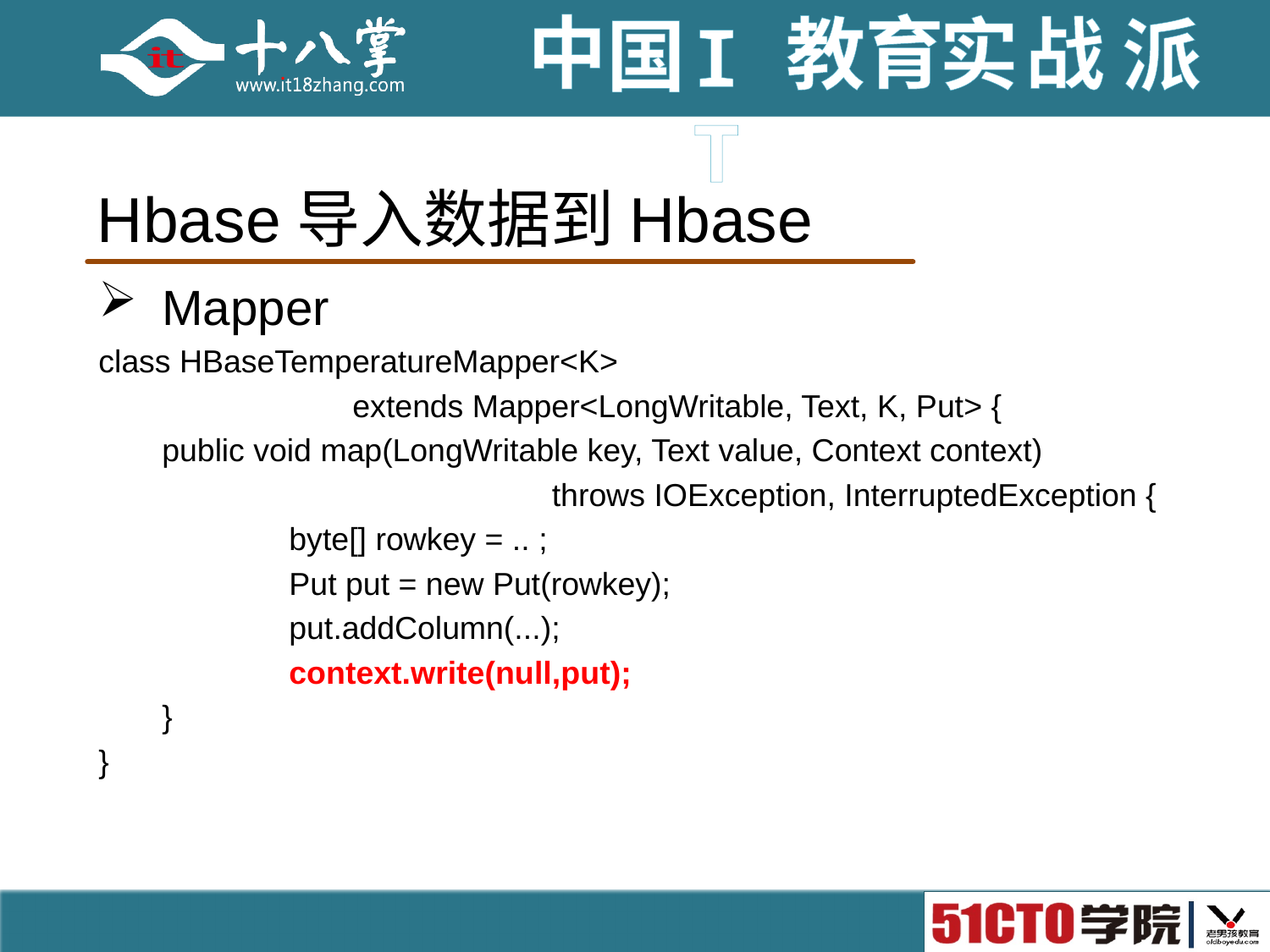

# Hbase导入数据到Hbase
Mapper
class HBaseTemperatureMapper<K>
		extends Mapper<LongWritable, Text, K, Put> {
public void map(LongWritable key, Text value, Context context)
			 throws IOException, InterruptedException {
	byte[] rowkey = .. ;
	Put put = new Put(rowkey);
	put.addColumn(...);
	context.write(null,put);
}
}